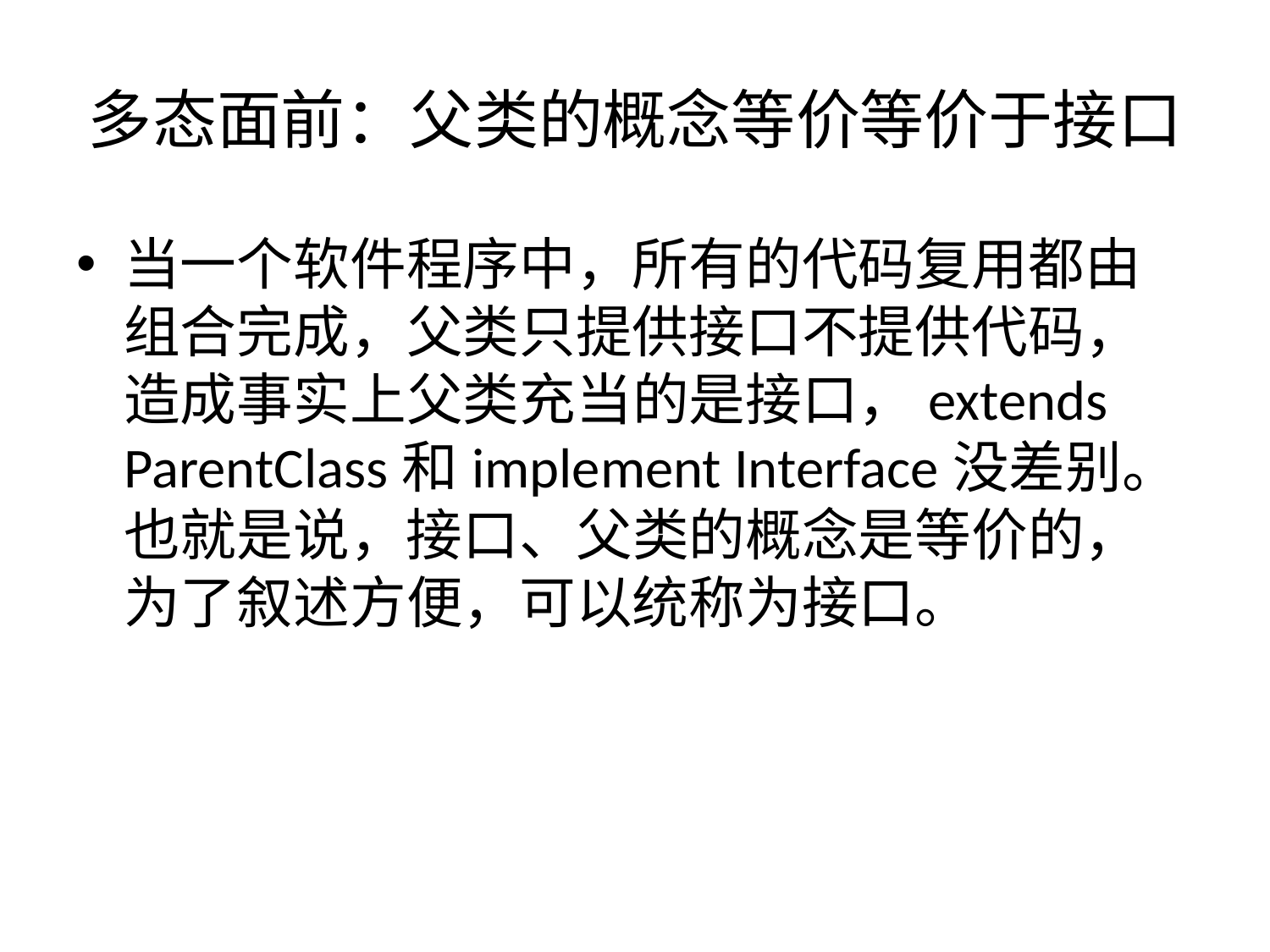

# 多态面前：父类的概念等价等价于接口
当一个软件程序中，所有的代码复用都由组合完成，父类只提供接口不提供代码，造成事实上父类充当的是接口，extends ParentClass和implement Interface没差别。也就是说，接口、父类的概念是等价的，为了叙述方便，可以统称为接口。